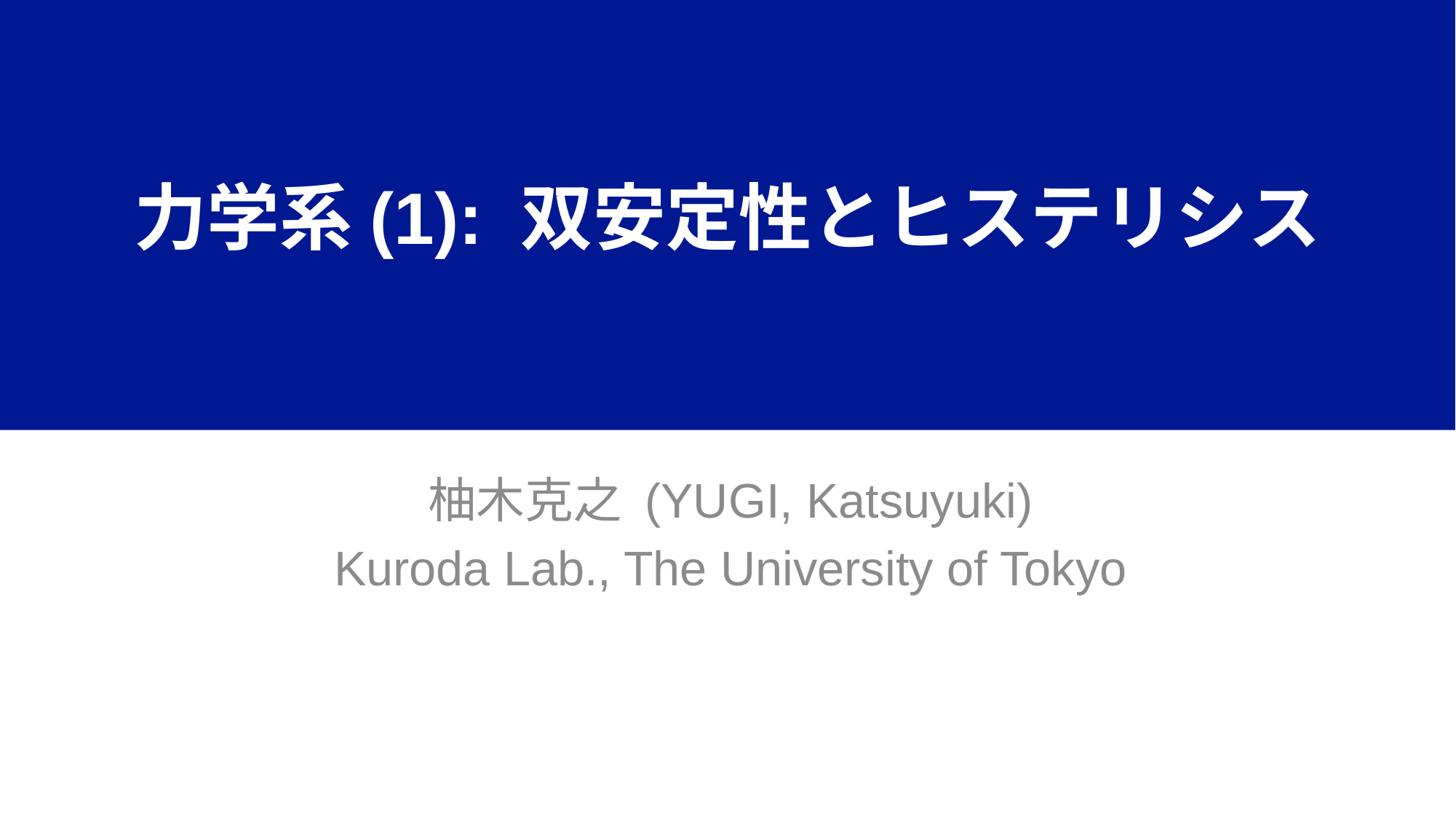

# 力学系(1): 双安定性とヒステリシス
柚木克之 (YUGI, Katsuyuki)
Kuroda Lab., The University of Tokyo